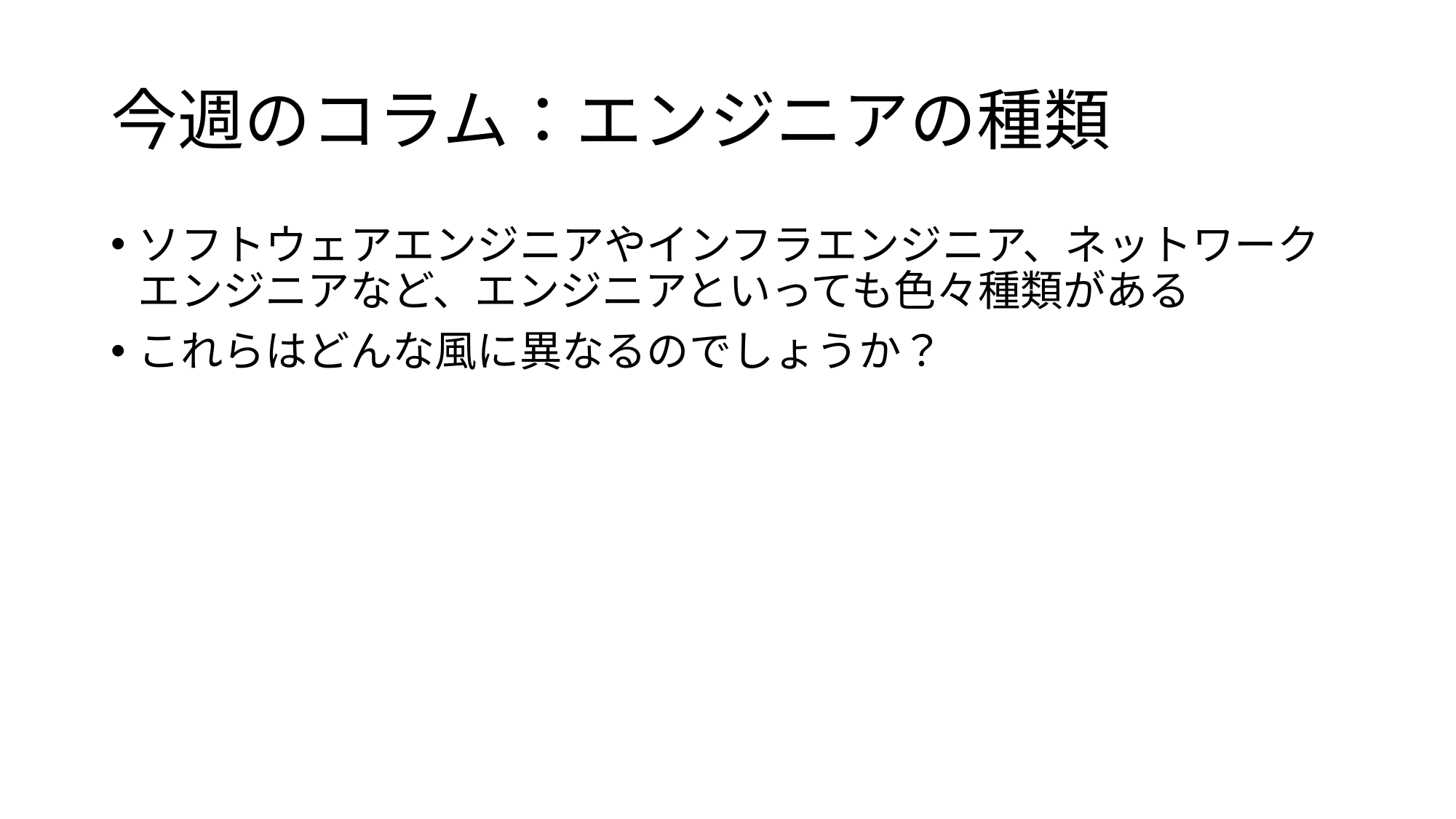

# 今週のコラム：エンジニアの種類
ソフトウェアエンジニアやインフラエンジニア、ネットワークエンジニアなど、エンジニアといっても色々種類がある
これらはどんな風に異なるのでしょうか？